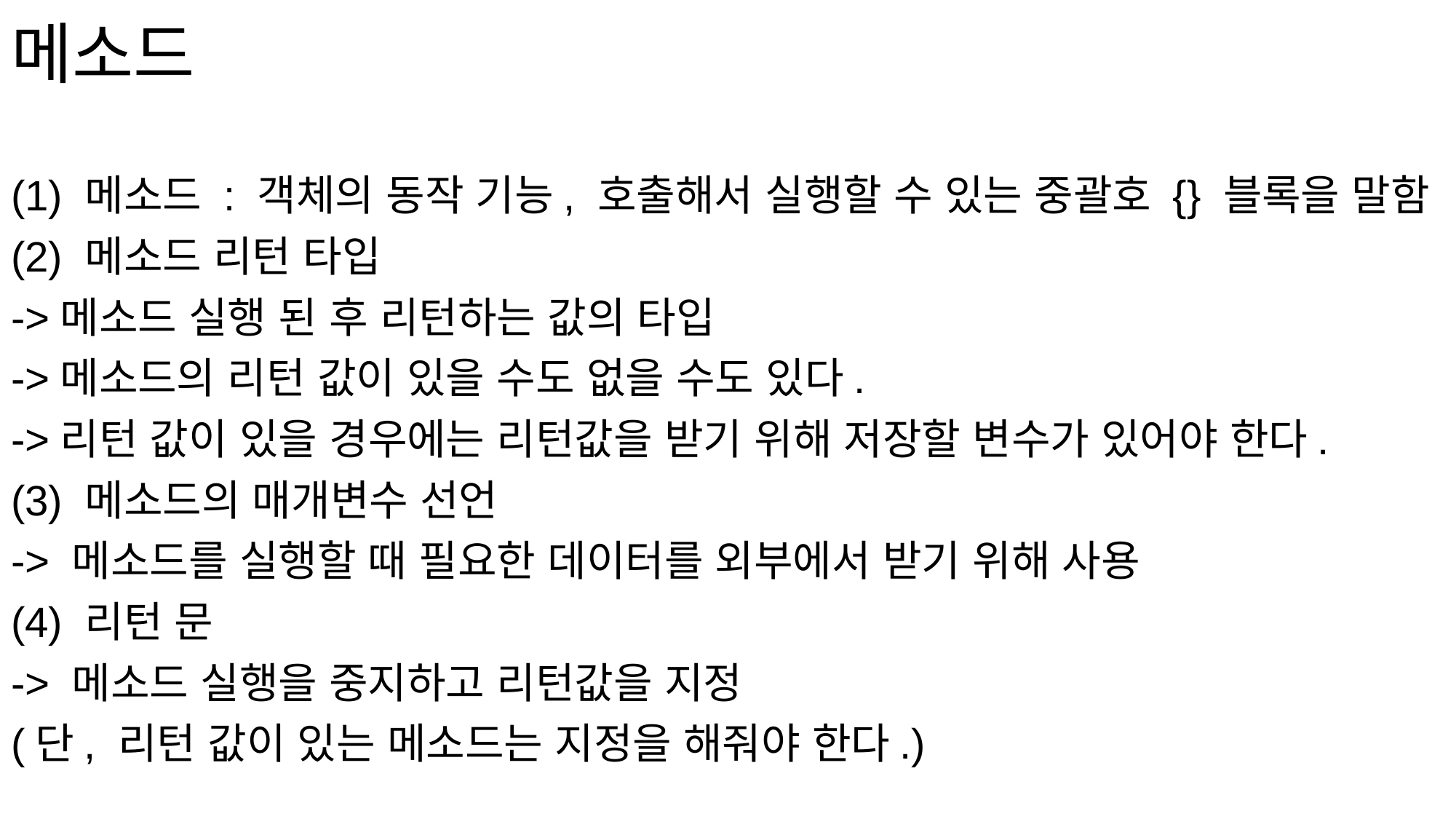

# 메소드
(1) 메소드 : 객체의 동작 기능, 호출해서 실행할 수 있는 중괄호 {} 블록을 말함
(2) 메소드 리턴 타입
->메소드 실행 된 후 리턴하는 값의 타입
->메소드의 리턴 값이 있을 수도 없을 수도 있다.
->리턴 값이 있을 경우에는 리턴값을 받기 위해 저장할 변수가 있어야 한다.
(3) 메소드의 매개변수 선언
-> 메소드를 실행할 때 필요한 데이터를 외부에서 받기 위해 사용
(4) 리턴 문
-> 메소드 실행을 중지하고 리턴값을 지정
(단, 리턴 값이 있는 메소드는 지정을 해줘야 한다.)